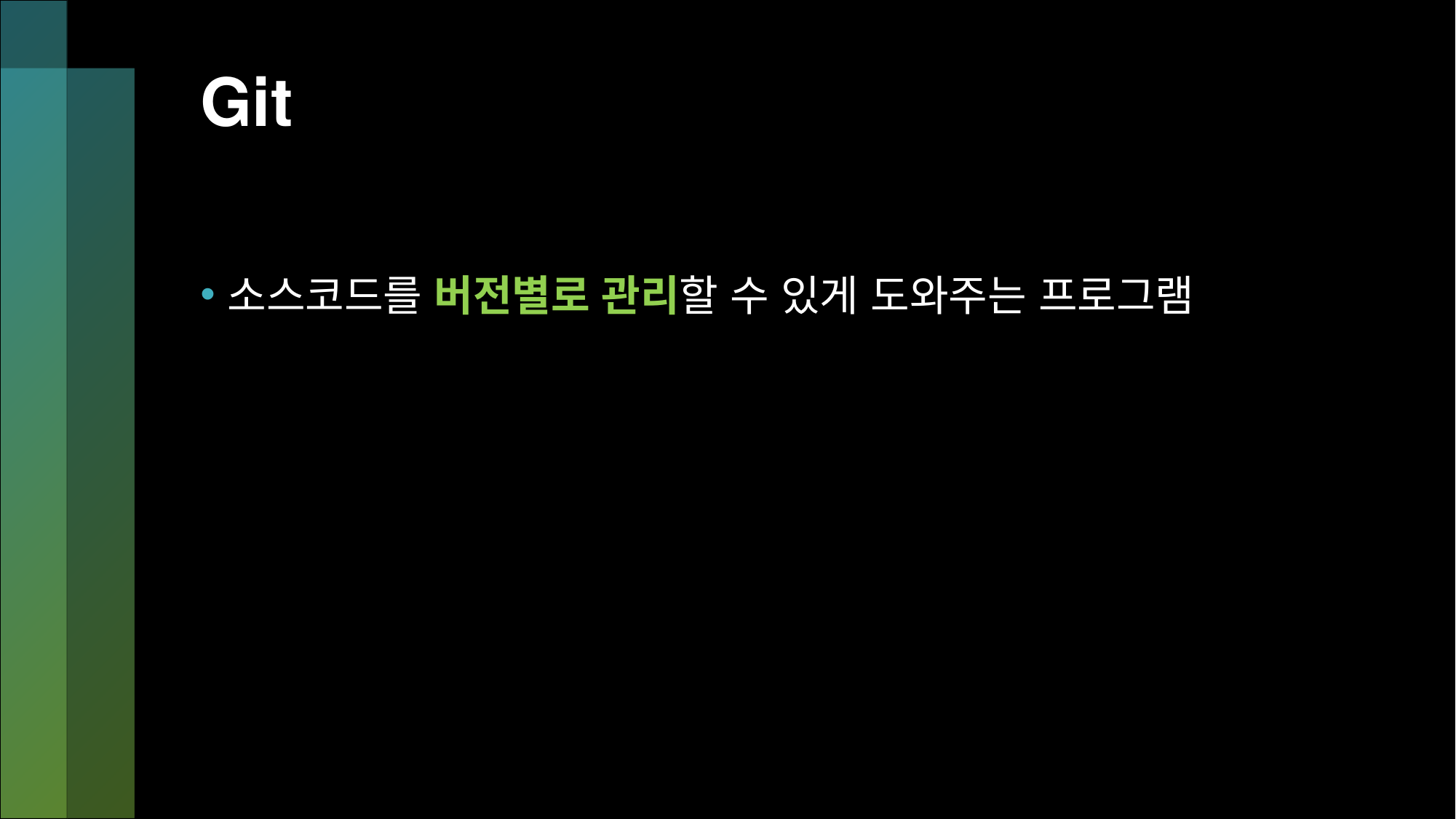

# Git
소스코드를 버전별로 관리할 수 있게 도와주는 프로그램